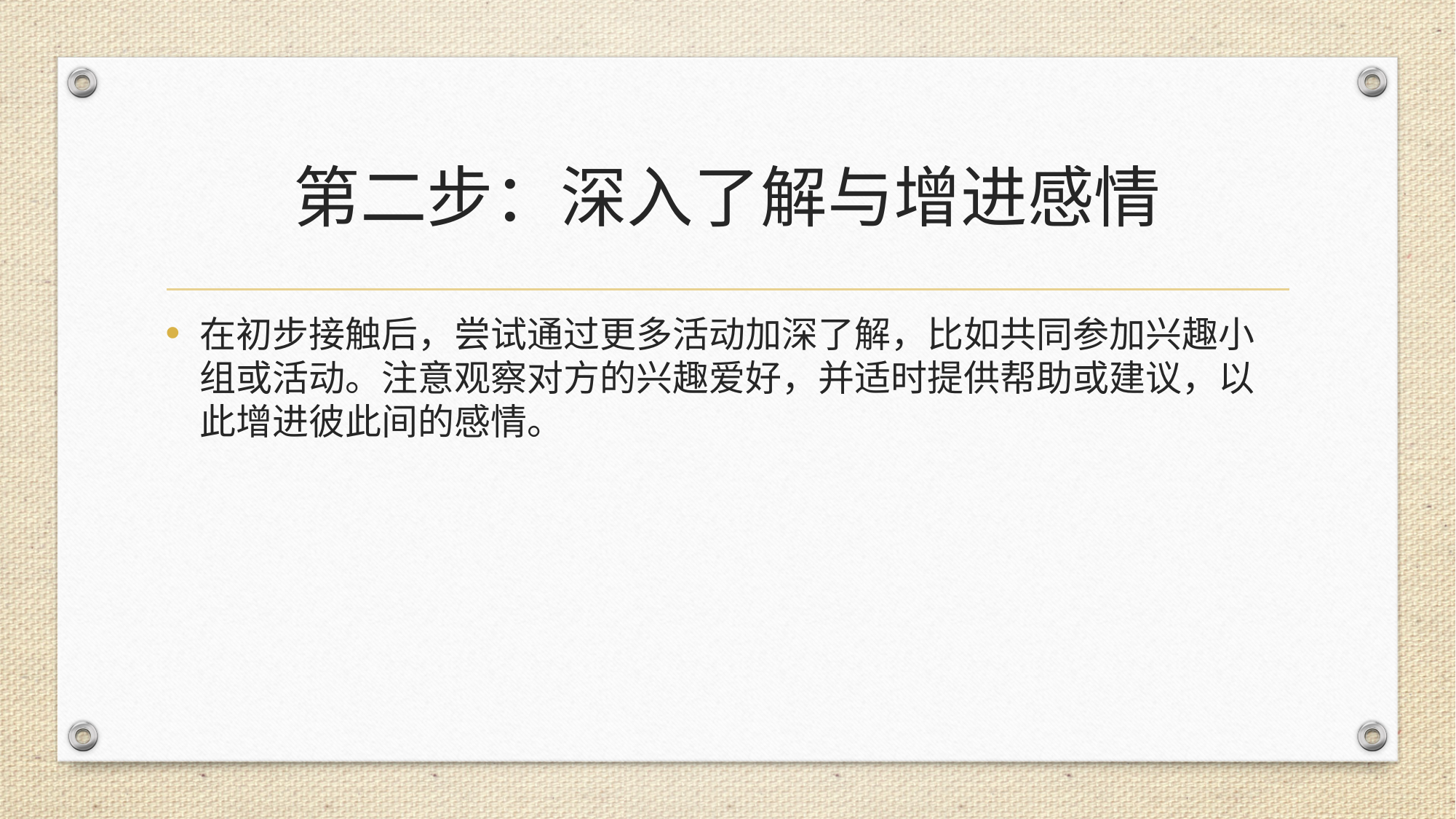

# 第二步：深入了解与增进感情
在初步接触后，尝试通过更多活动加深了解，比如共同参加兴趣小组或活动。注意观察对方的兴趣爱好，并适时提供帮助或建议，以此增进彼此间的感情。